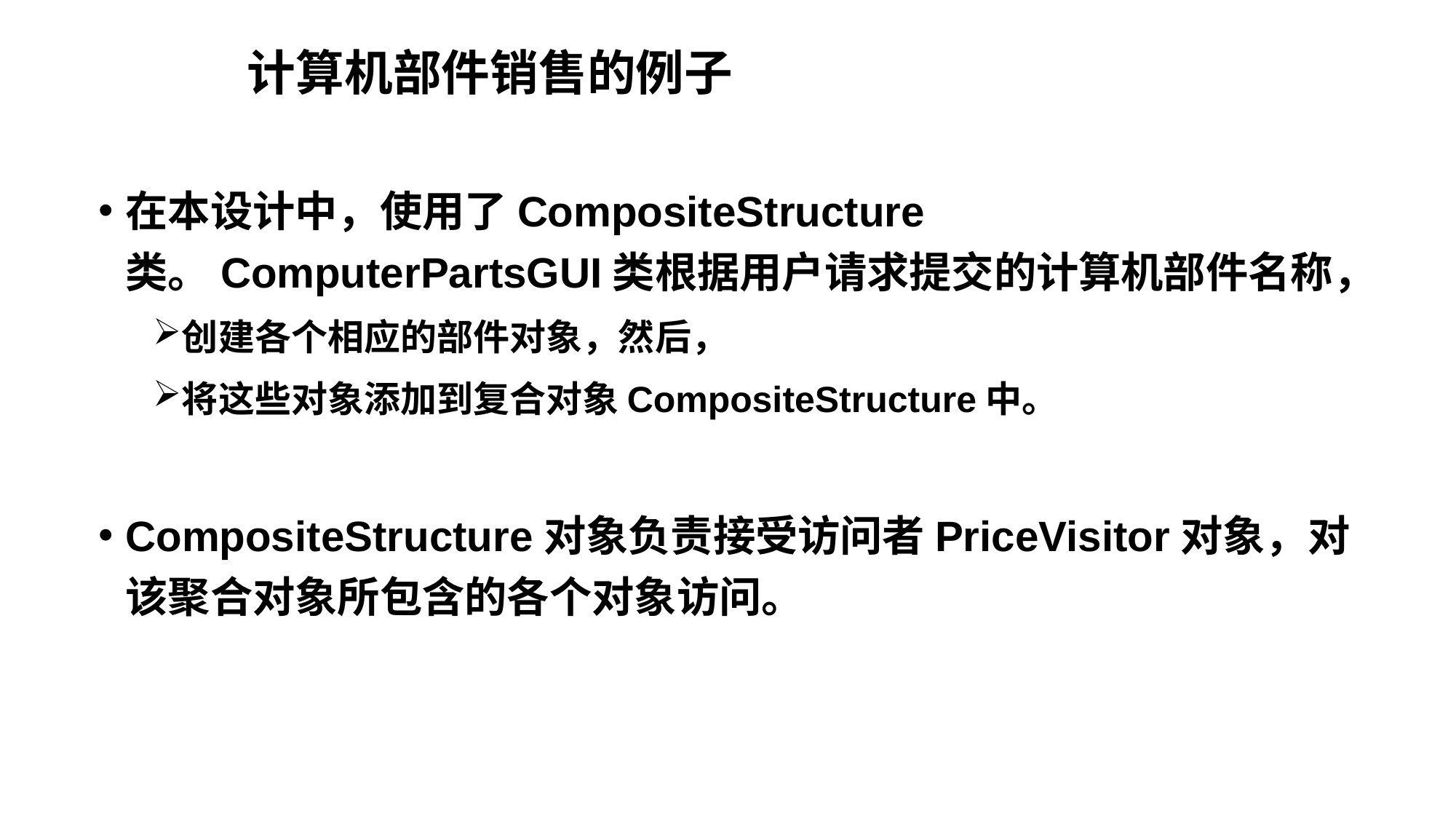

# 计算机部件销售的例子
在本设计中，使用了CompositeStructure类。ComputerPartsGUI类根据用户请求提交的计算机部件名称，
创建各个相应的部件对象，然后，
将这些对象添加到复合对象CompositeStructure中。

CompositeStructure对象负责接受访问者PriceVisitor对象，对该聚合对象所包含的各个对象访问。
26